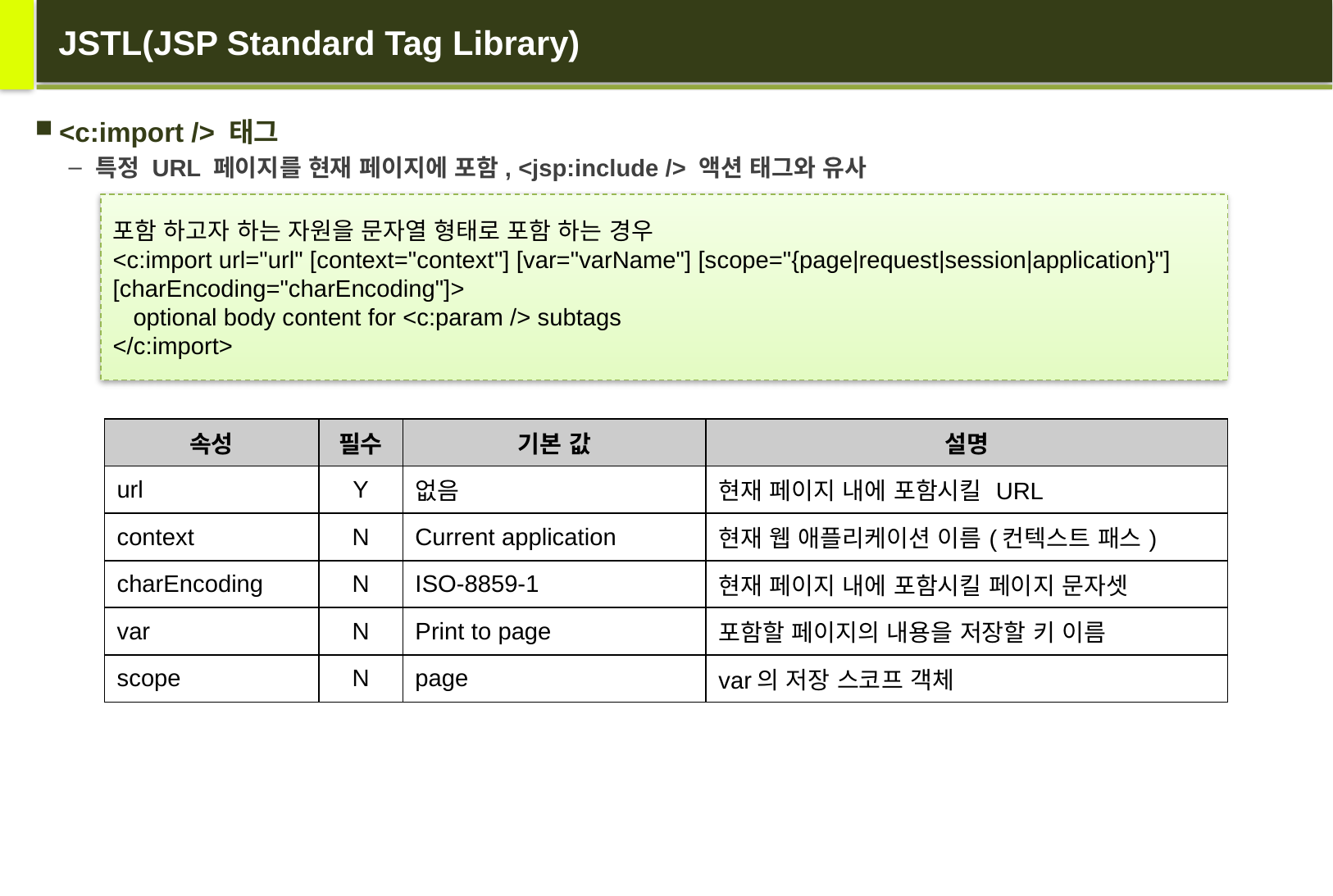

# JSTL(JSP Standard Tag Library)
<c:import /> 태그
특정 URL 페이지를 현재 페이지에 포함, <jsp:include /> 액션 태그와 유사

포함 하고자 하는 자원을 문자열 형태로 포함 하는 경우
<c:import url="url" [context="context"] [var="varName"] [scope="{page|request|session|application}"] [charEncoding="charEncoding"]>
   optional body content for <c:param /> subtags
</c:import>
| 속성 | 필수 | 기본 값 | 설명 |
| --- | --- | --- | --- |
| url | Y | 없음 | 현재 페이지 내에 포함시킬 URL |
| context | N | Current application | 현재 웹 애플리케이션 이름(컨텍스트 패스) |
| charEncoding | N | ISO-8859-1 | 현재 페이지 내에 포함시킬 페이지 문자셋 |
| var | N | Print to page | 포함할 페이지의 내용을 저장할 키 이름 |
| scope | N | page | var의 저장 스코프 객체 |